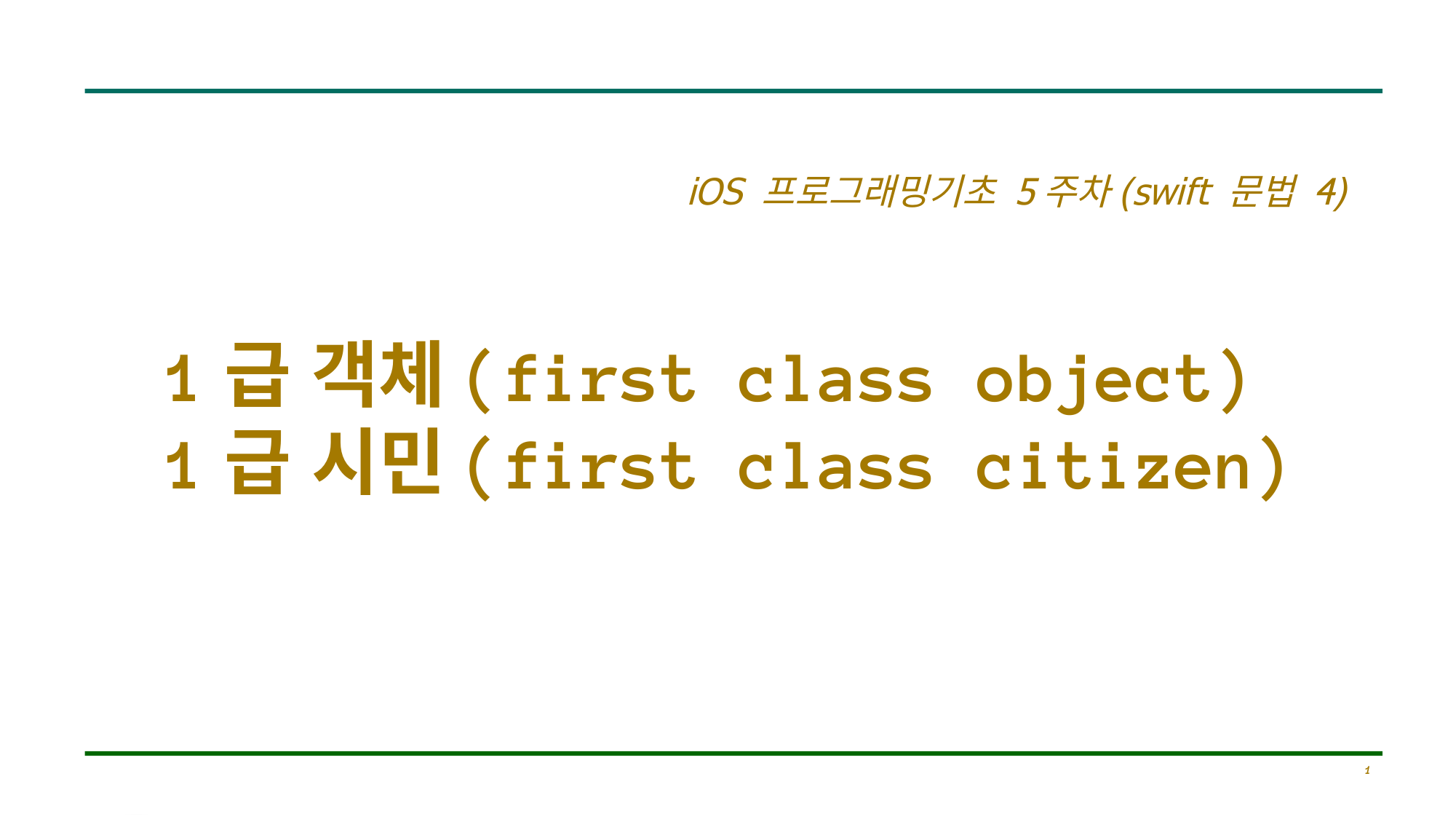

iOS 프로그래밍기초 5주차(swift 문법 4)
# 1급 객체(first class object) 1급 시민(first class citizen)